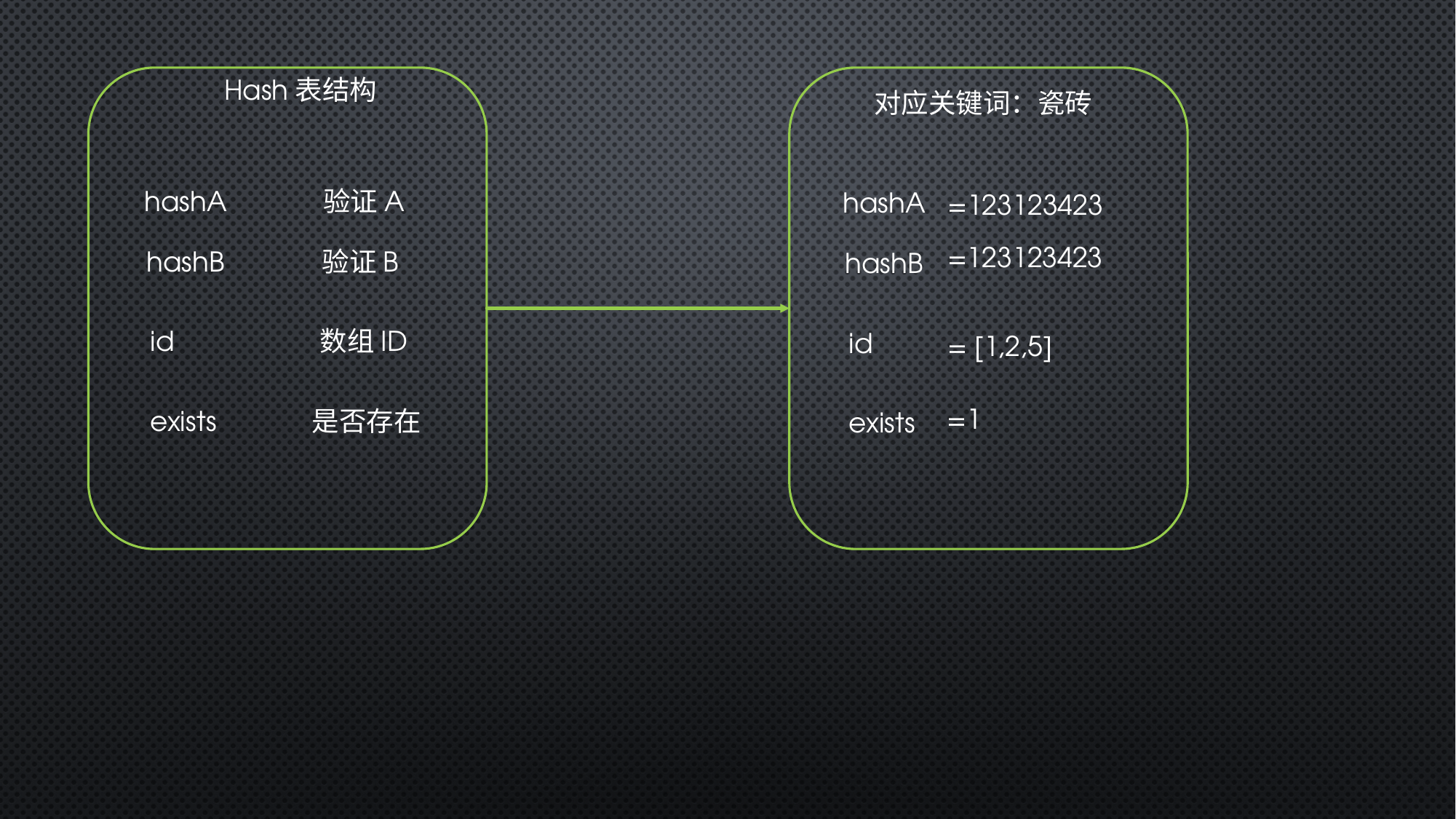

Hash表结构

对应关键词：瓷砖
hashA
验证A
hashA
=123123423
=123123423
hashB
验证B
hashB
id
数组ID
id
= [1,2,5]
=1
exists
是否存在
exists